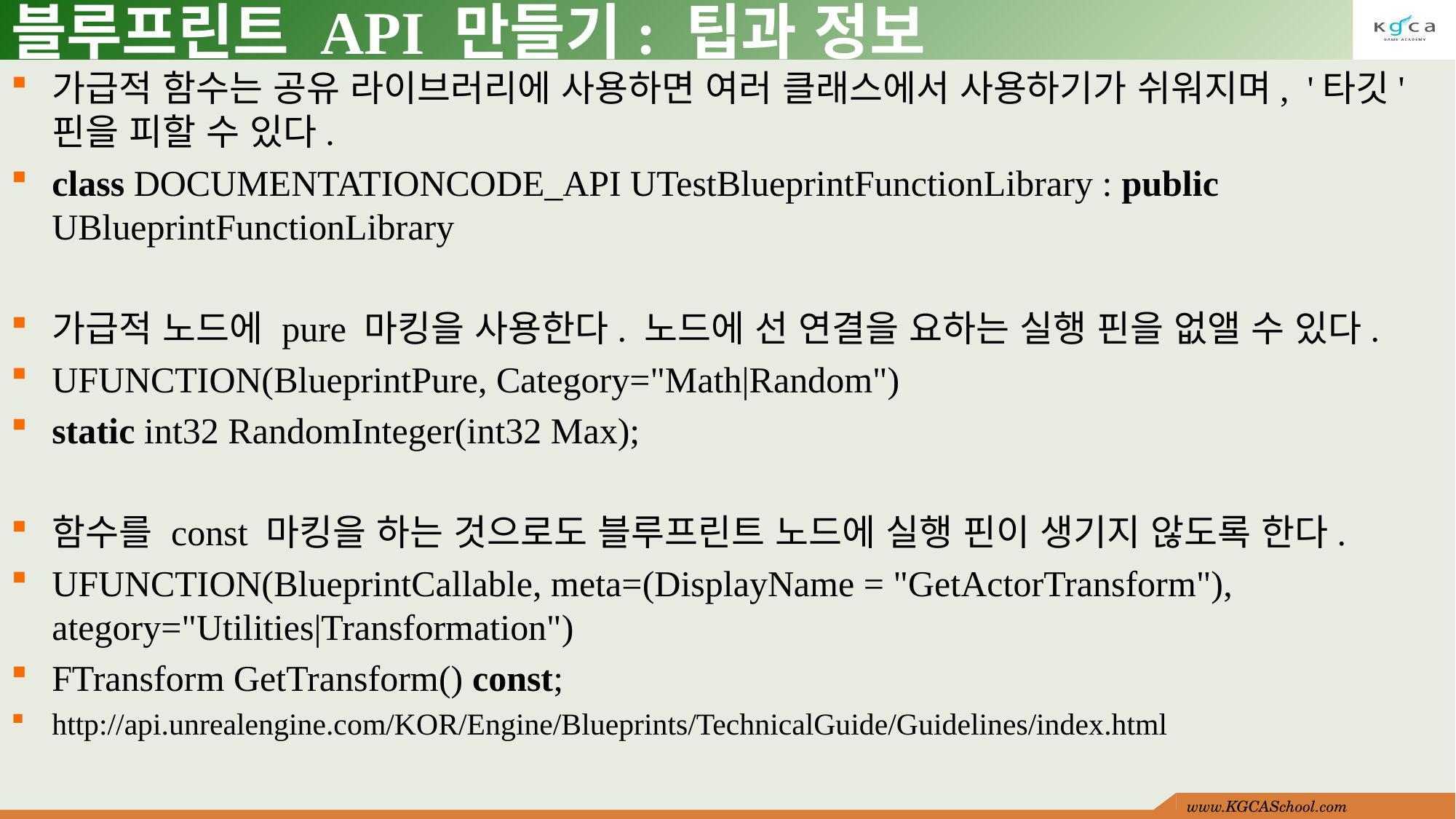

# 블루프린트 API 만들기: 팁과 정보
가급적 함수는 공유 라이브러리에 사용하면 여러 클래스에서 사용하기가 쉬워지며,  '타깃' 핀을 피할 수 있다.
class DOCUMENTATIONCODE_API UTestBlueprintFunctionLibrary : public UBlueprintFunctionLibrary

가급적 노드에 pure 마킹을 사용한다. 노드에 선 연결을 요하는 실행 핀을 없앨 수 있다.
UFUNCTION(BlueprintPure, Category="Math|Random")
static int32 RandomInteger(int32 Max);

함수를 const 마킹을 하는 것으로도 블루프린트 노드에 실행 핀이 생기지 않도록 한다.
UFUNCTION(BlueprintCallable, meta=(DisplayName = "GetActorTransform"), ategory="Utilities|Transformation")
FTransform GetTransform() const;
http://api.unrealengine.com/KOR/Engine/Blueprints/TechnicalGuide/Guidelines/index.html